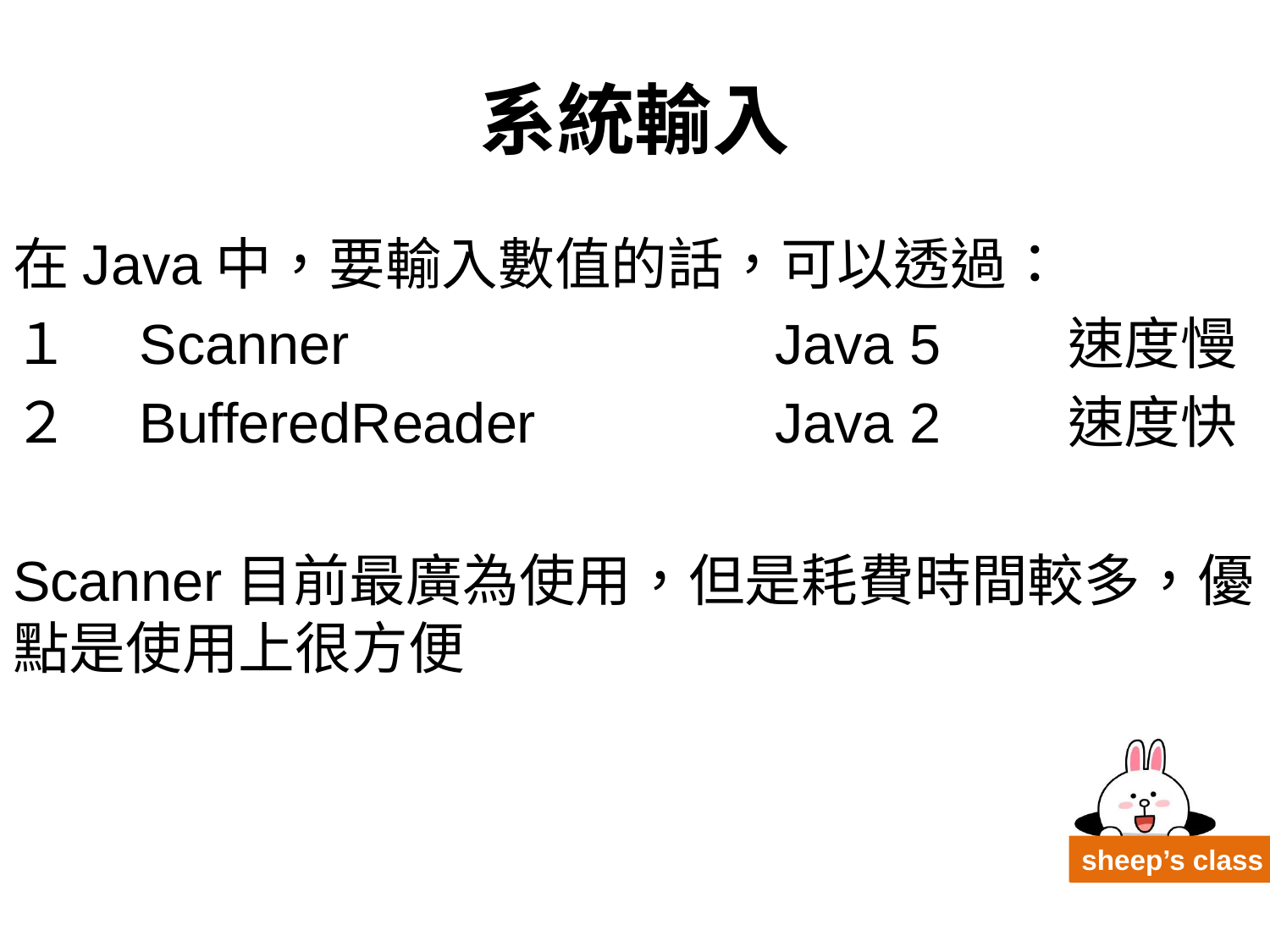

# 系統輸入
在Java中，要輸入數值的話，可以透過：
１　Scanner　　　　　　	Java 5　　速度慢
２　BufferedReader		Java 2　　速度快

Scanner目前最廣為使用，但是耗費時間較多，優點是使用上很方便